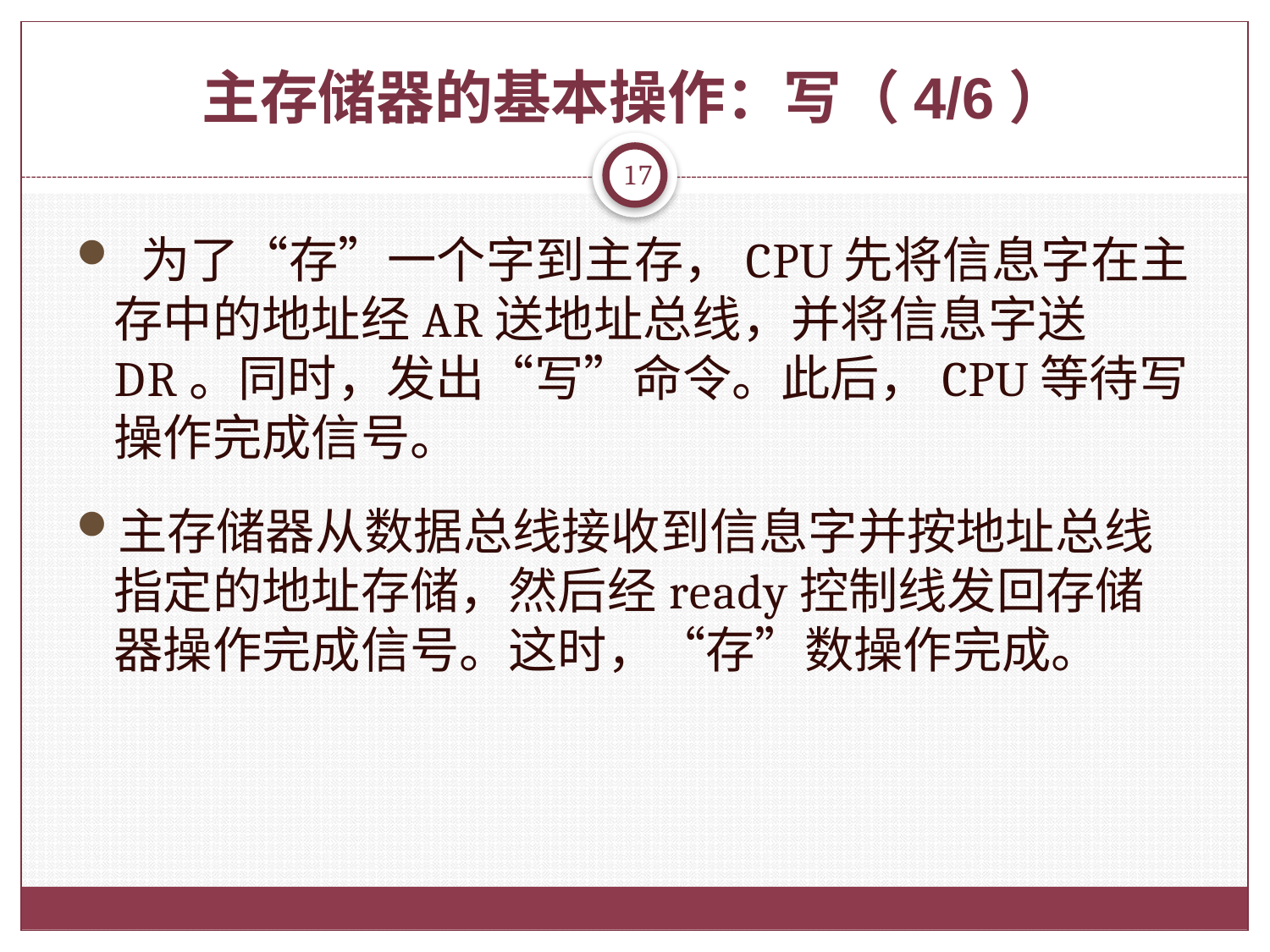

# 主存储器的基本操作：写（4/6）
17
 为了“存”一个字到主存，CPU先将信息字在主存中的地址经AR送地址总线，并将信息字送DR。同时，发出“写”命令。此后，CPU等待写操作完成信号。
主存储器从数据总线接收到信息字并按地址总线指定的地址存储，然后经ready控制线发回存储器操作完成信号。这时，“存”数操作完成。